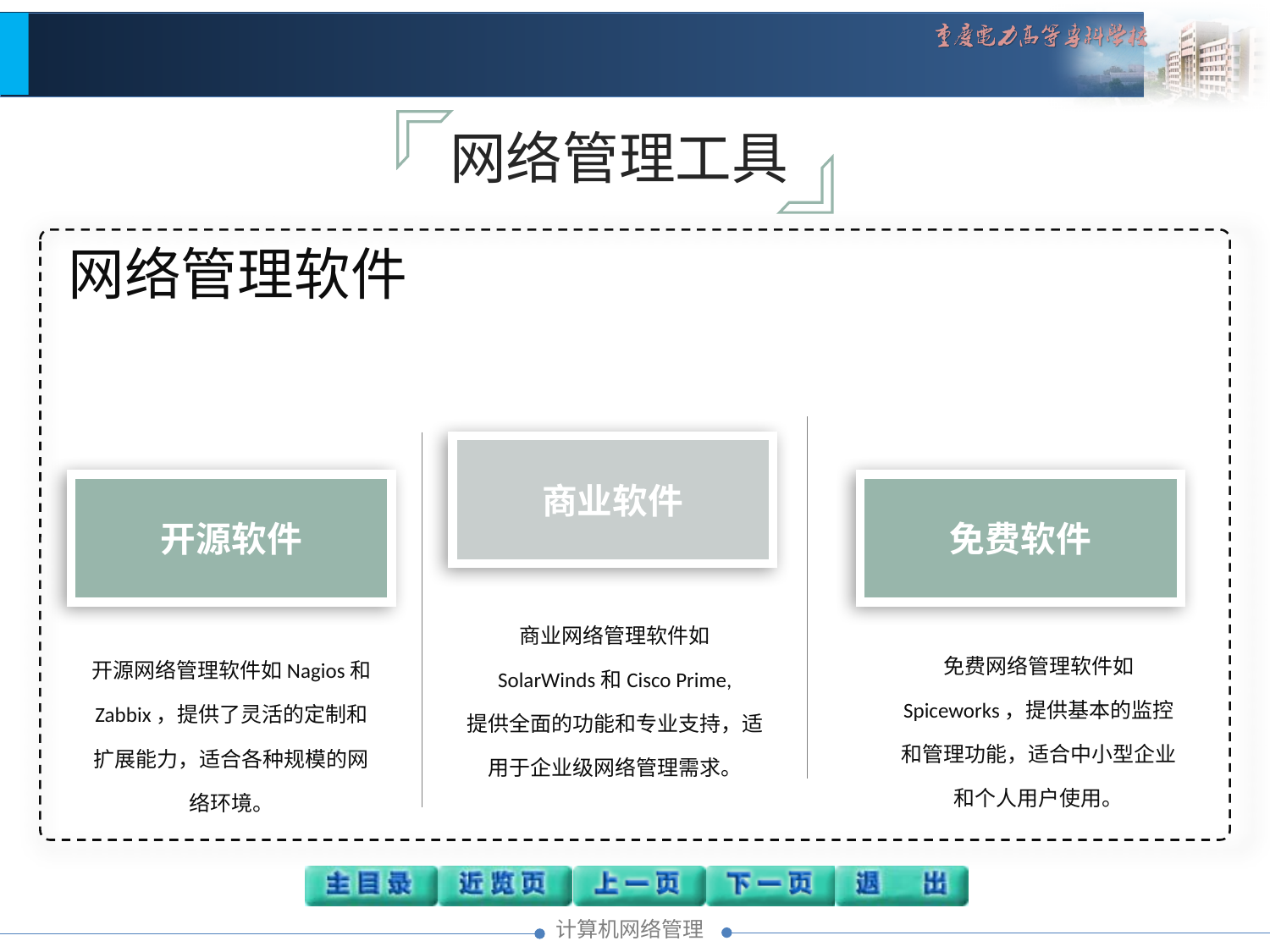

网络管理工具

网络管理软件
商业软件
开源软件
免费软件
商业网络管理软件如
SolarWinds和Cisco Prime,
提供全面的功能和专业支持，适
用于企业级网络管理需求。
免费网络管理软件如
Spiceworks，提供基本的监控
和管理功能，适合中小型企业
和个人用户使用。
开源网络管理软件如Nagios和
Zabbix，提供了灵活的定制和
扩展能力，适合各种规模的网
络环境。